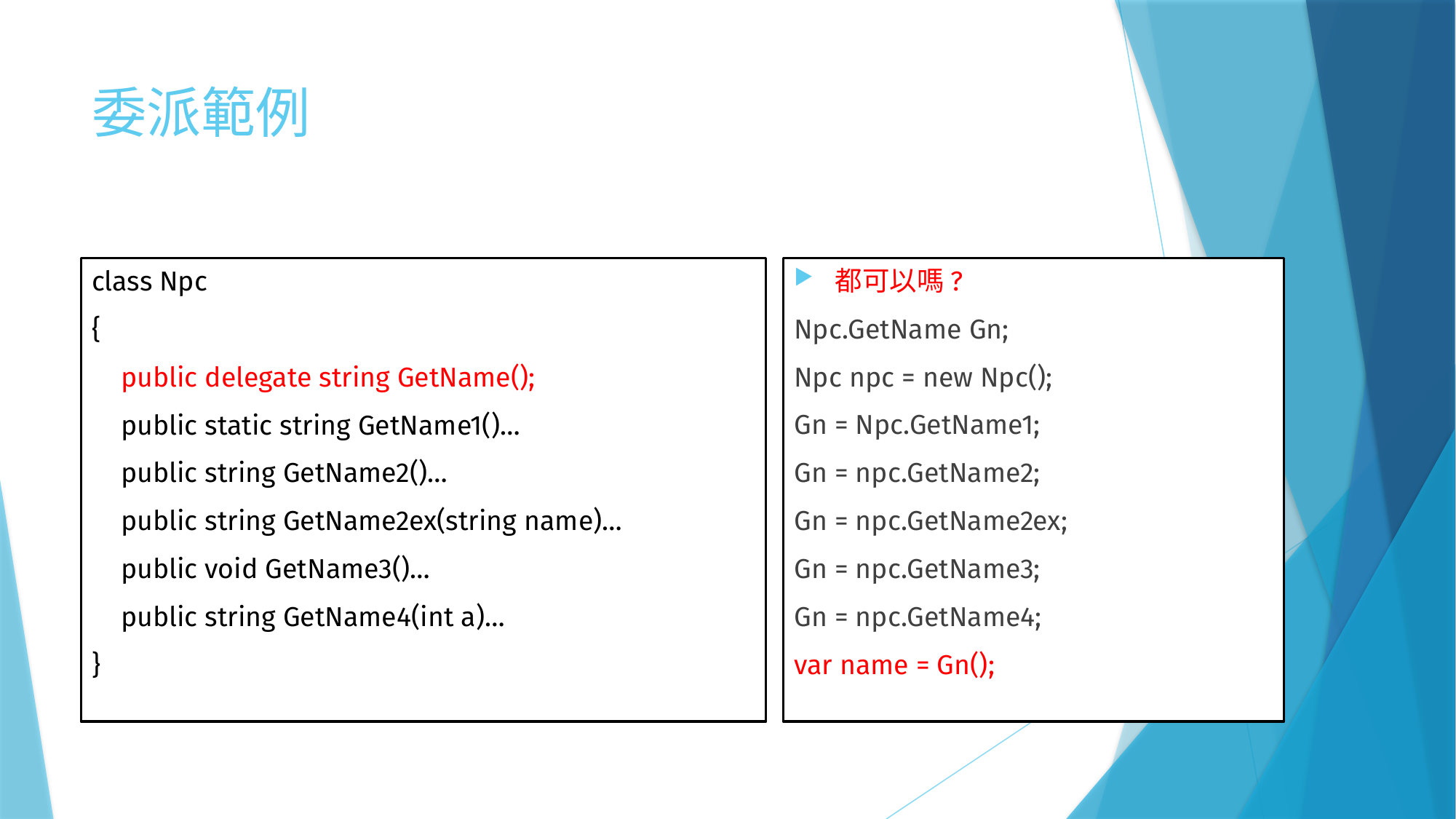

# 委派範例
class Npc
{
    public delegate string GetName();
    public static string GetName1()…
    public string GetName2()…
    public string GetName2ex(string name)…
    public void GetName3()…
    public string GetName4(int a)…
}
都可以嗎?
Npc.GetName Gn;
Npc npc = new Npc();
Gn = Npc.GetName1;
Gn = npc.GetName2;
Gn = npc.GetName2ex;
Gn = npc.GetName3;
Gn = npc.GetName4;
var name = Gn();